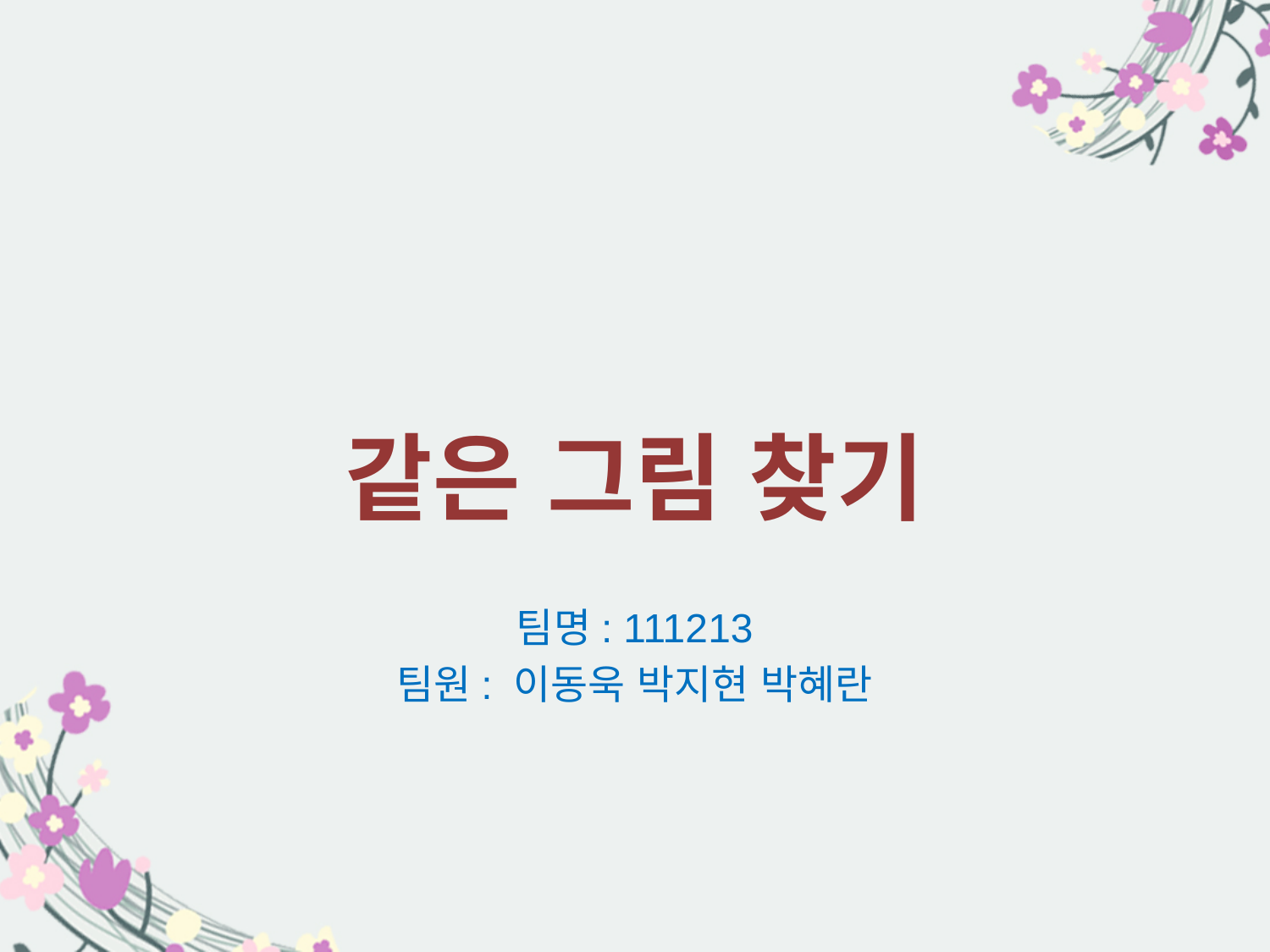

같은 그림 찾기
팀명: 111213
팀원: 이동욱 박지현 박혜란